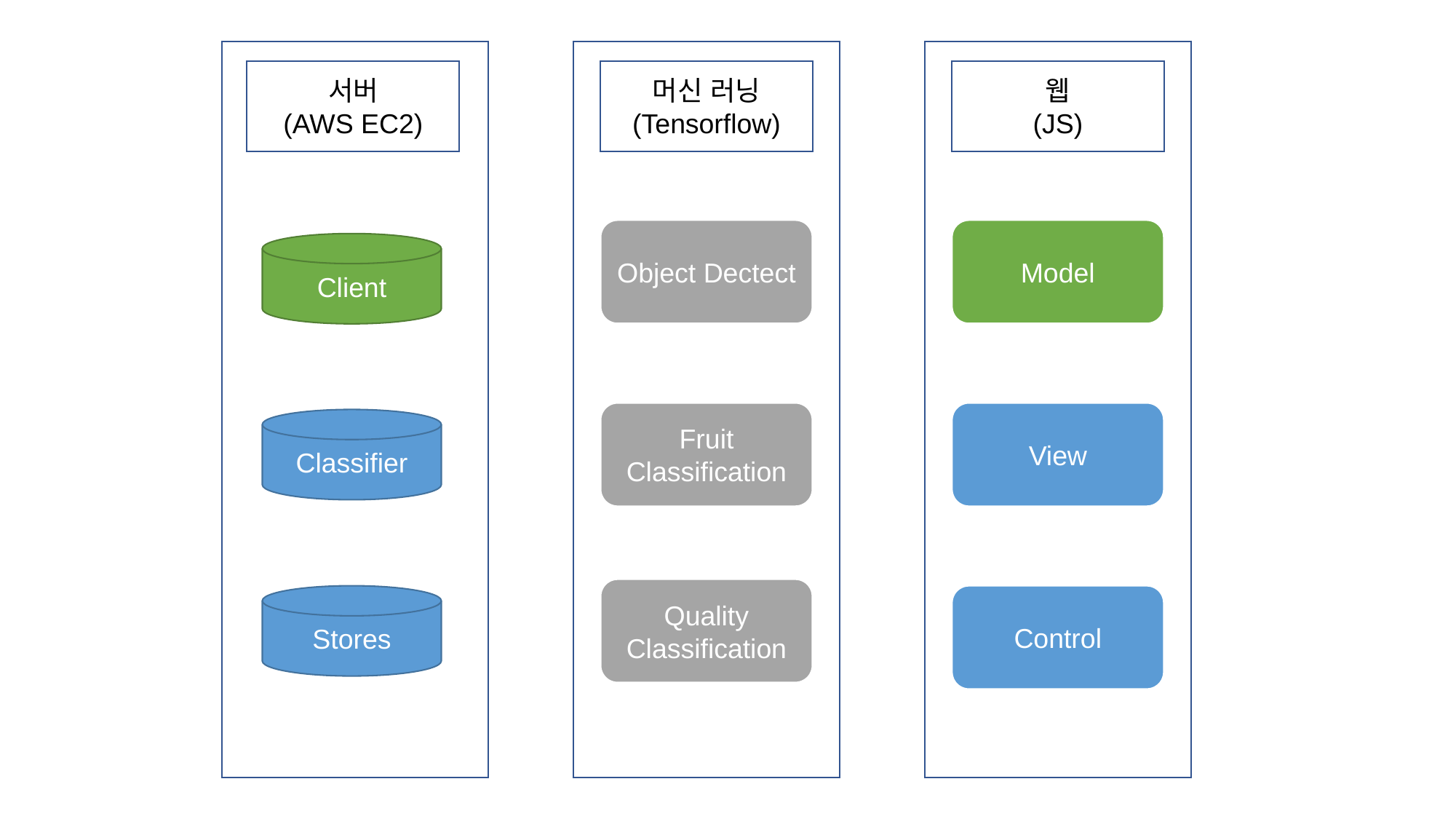

서버
(AWS EC2)
머신 러닝
(Tensorflow)
웹
(JS)
Object Dectect
Model
Client
Fruit Classification
View
Classifier
Quality Classification
Control
Stores